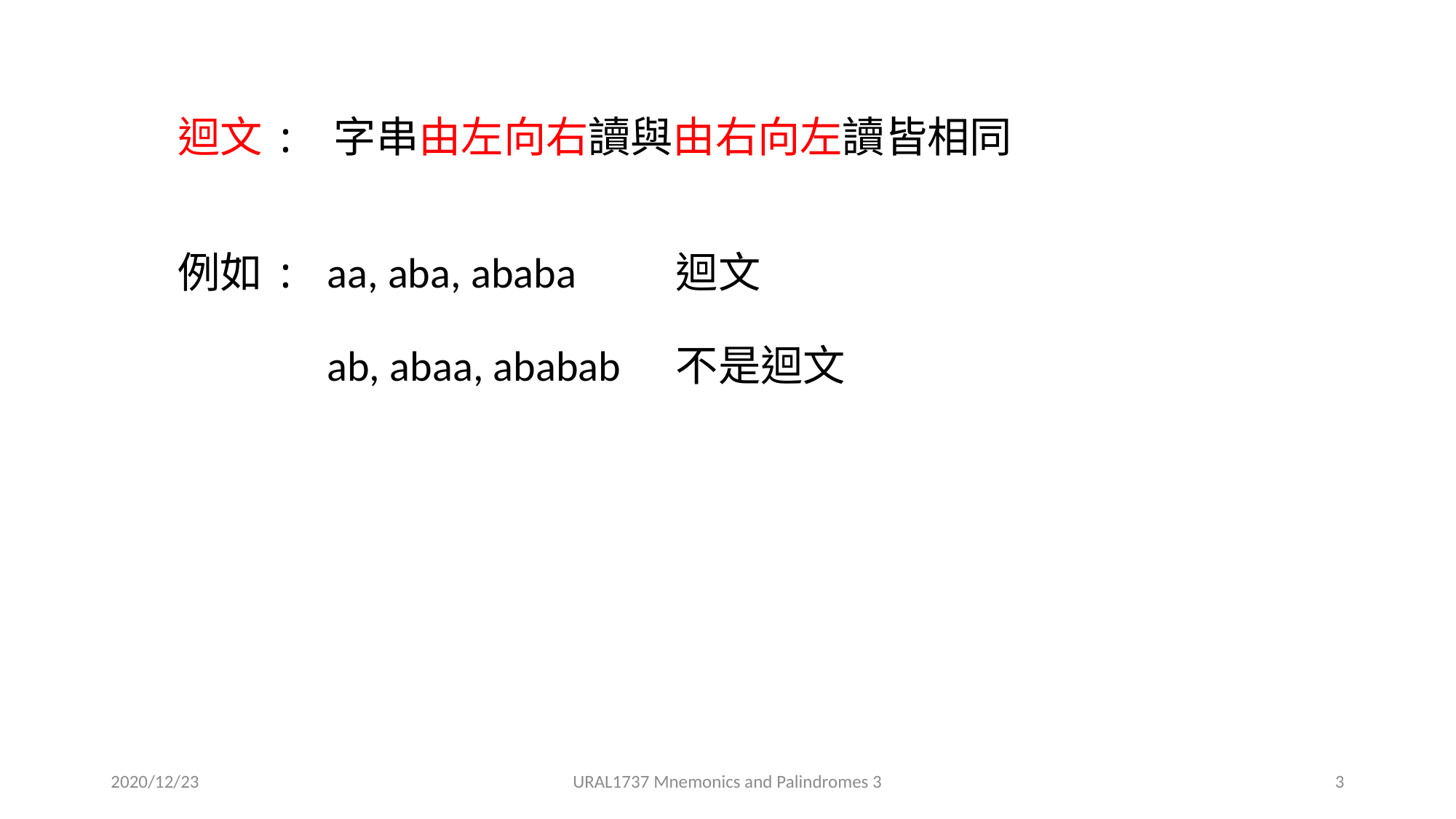

迴文: 字串由左向右讀與由右向左讀皆相同
例如:
aa, aba, ababa
迴文
ab, abaa, ababab
不是迴文
2020/12/23
URAL1737 Mnemonics and Palindromes 3
3